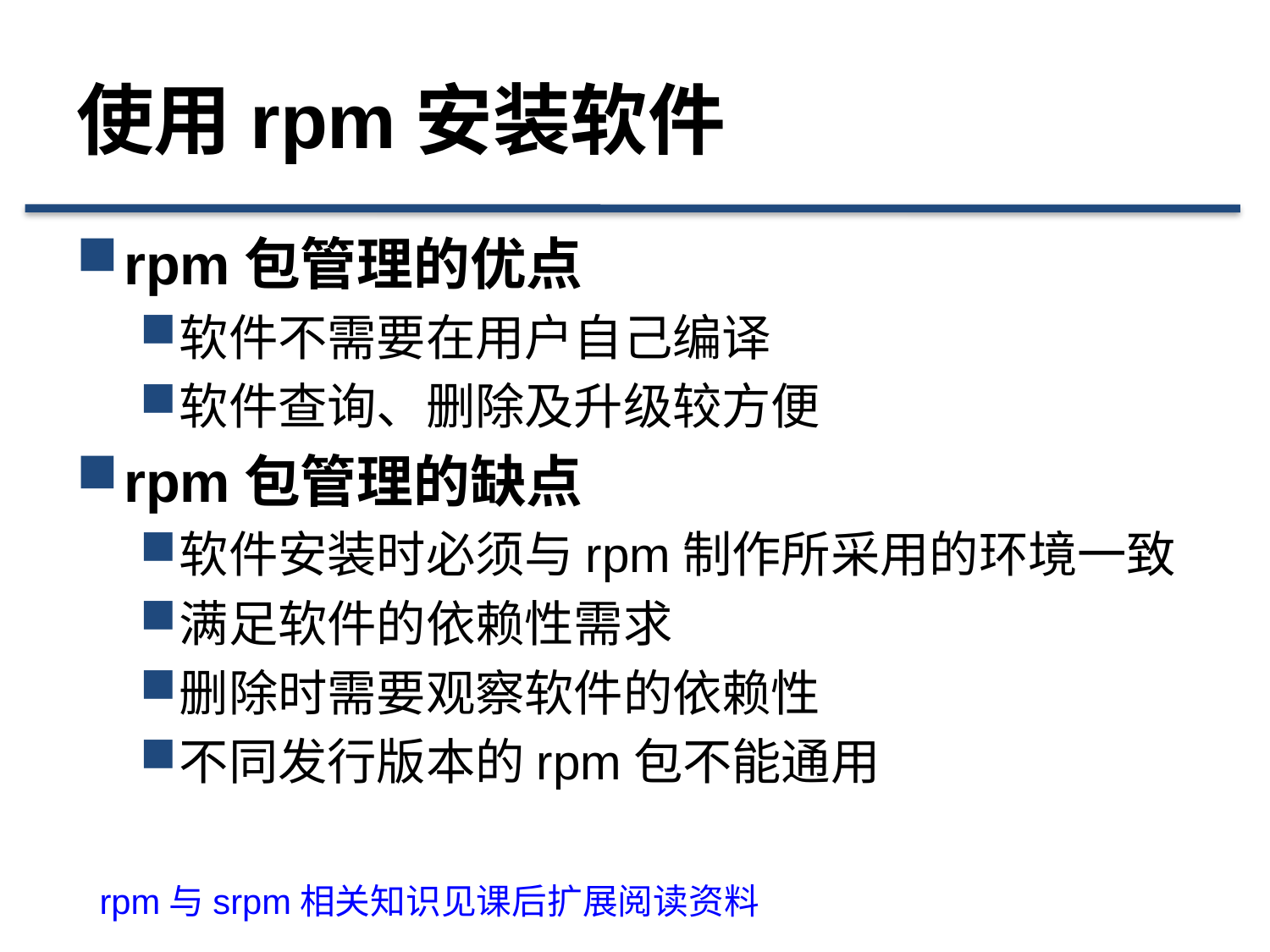

# 使用rpm安装软件
rpm包管理的优点
软件不需要在用户自己编译
软件查询、删除及升级较方便
rpm包管理的缺点
软件安装时必须与rpm制作所采用的环境一致
满足软件的依赖性需求
删除时需要观察软件的依赖性
不同发行版本的rpm包不能通用
rpm与srpm相关知识见课后扩展阅读资料